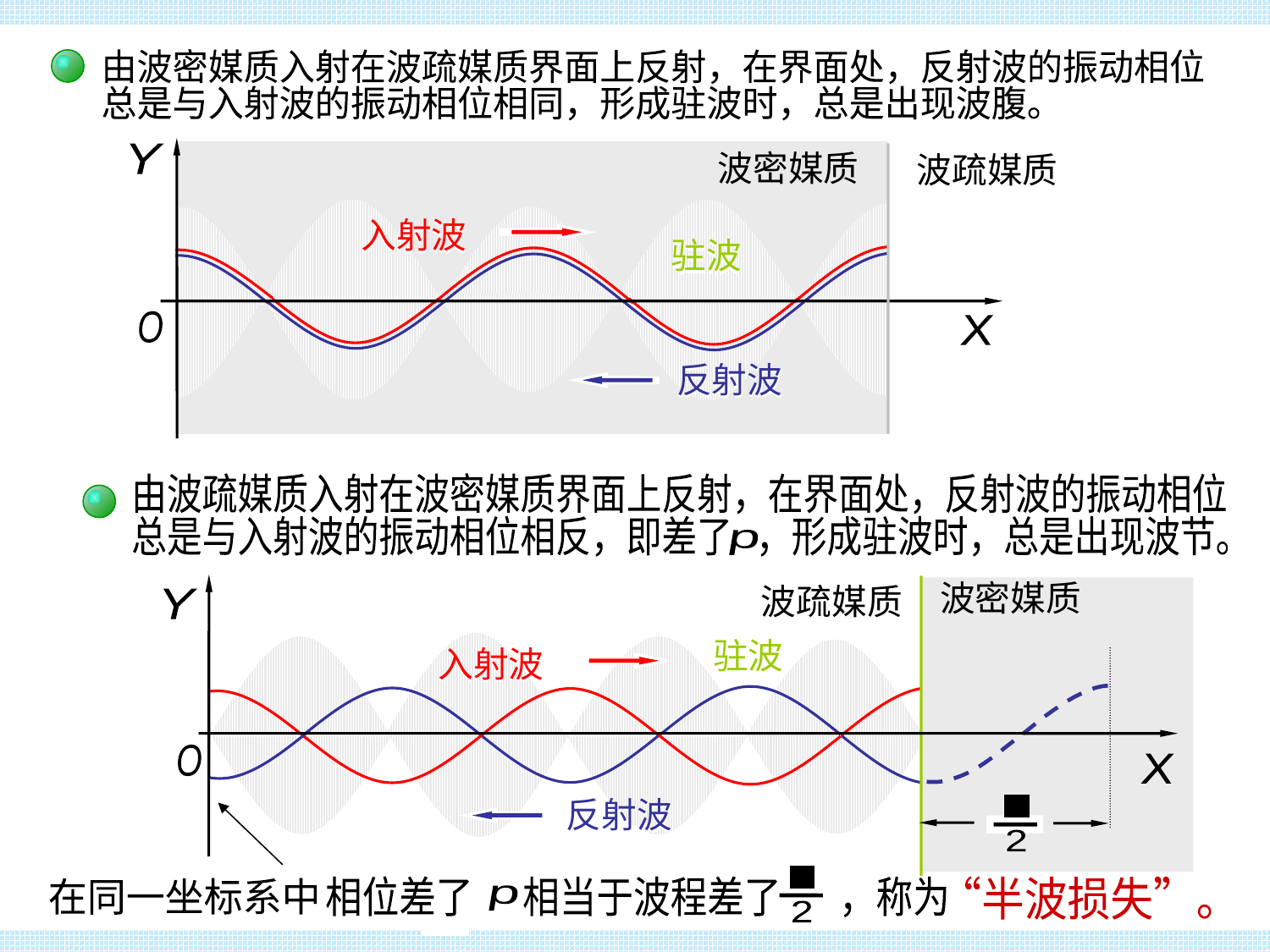

波疏与波密
由波密媒质入射在波疏媒质界面上反射，在界面处，反射波的振动相位
总是与入射波的振动相位相同，形成驻波时，总是出现波腹。

波密媒质

波疏媒质

Y

入射波
入射波

驻波
驻波

O
X
反射波
反射波

由波疏媒质入射在波密媒质界面上反射，在界面处，反射波的振动相位
总是与入射波的振动相位相反，即差了   ，形成驻波时，总是出现波节。

π
波密媒质
波疏媒质

Y
驻波
驻波

入射波
入射波

O
X
反射波
反射波

λ

2
λ

2

λ

2
相位差了      相当于波程差了       ，称为
“半波损失”。
在同一坐标系中
π